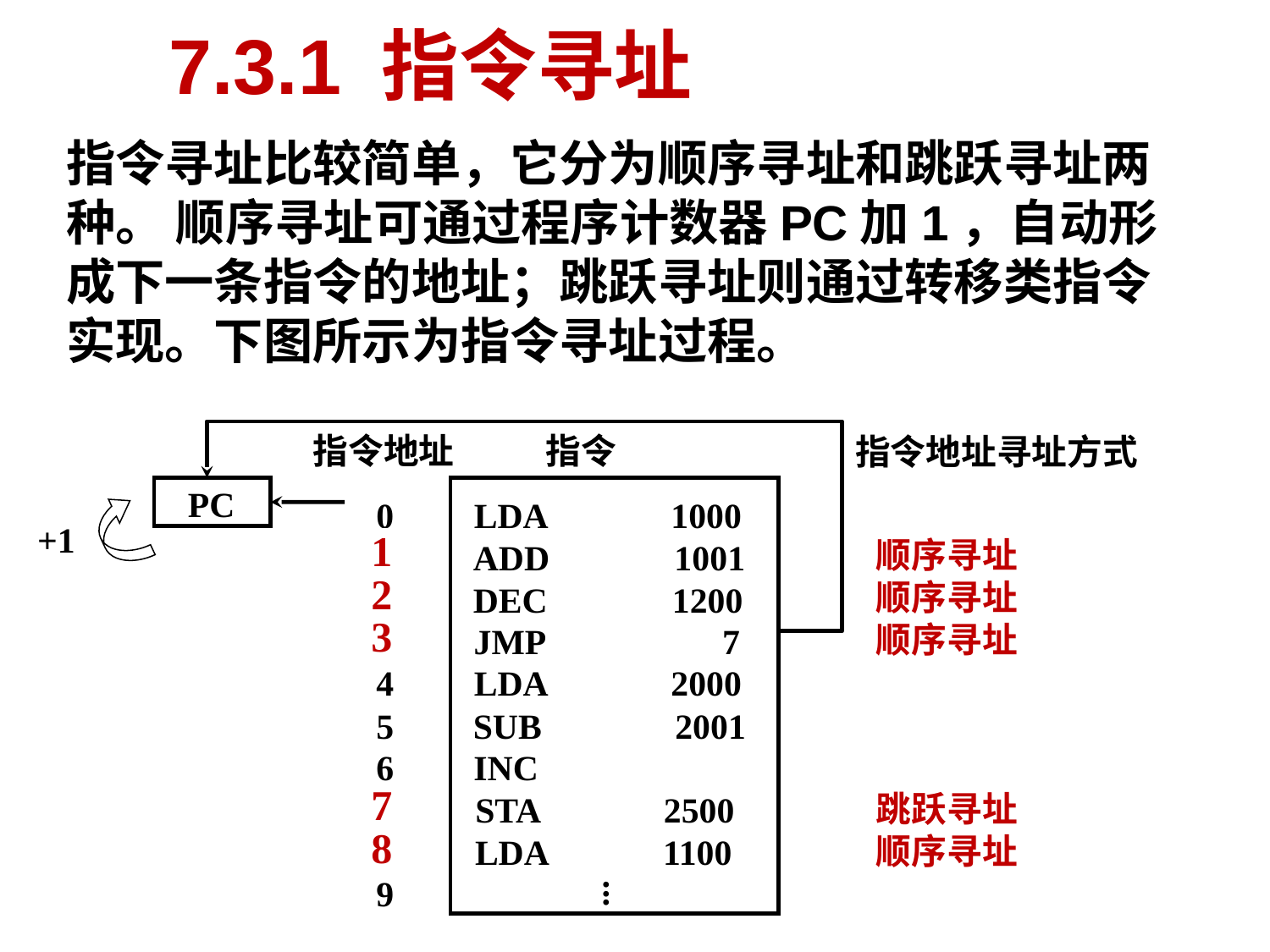

# 7.3.1 指令寻址
指令寻址比较简单，它分为顺序寻址和跳跃寻址两种。 顺序寻址可通过程序计数器PC加1，自动形成下一条指令的地址；跳跃寻址则通过转移类指令实现。下图所示为指令寻址过程。

指令地址
指令
指令地址寻址方式
PC

0
LDA              1000

+1
1
ADD              1001
2
DEC              1200
3
JMP                    7
4
LDA              2000
5
SUB               2001
6
INC
7
STA              2500
8
LDA             1100
9
...
顺序寻址
1
顺序寻址
2
顺序寻址
3
跳跃寻址
7
顺序寻址
8